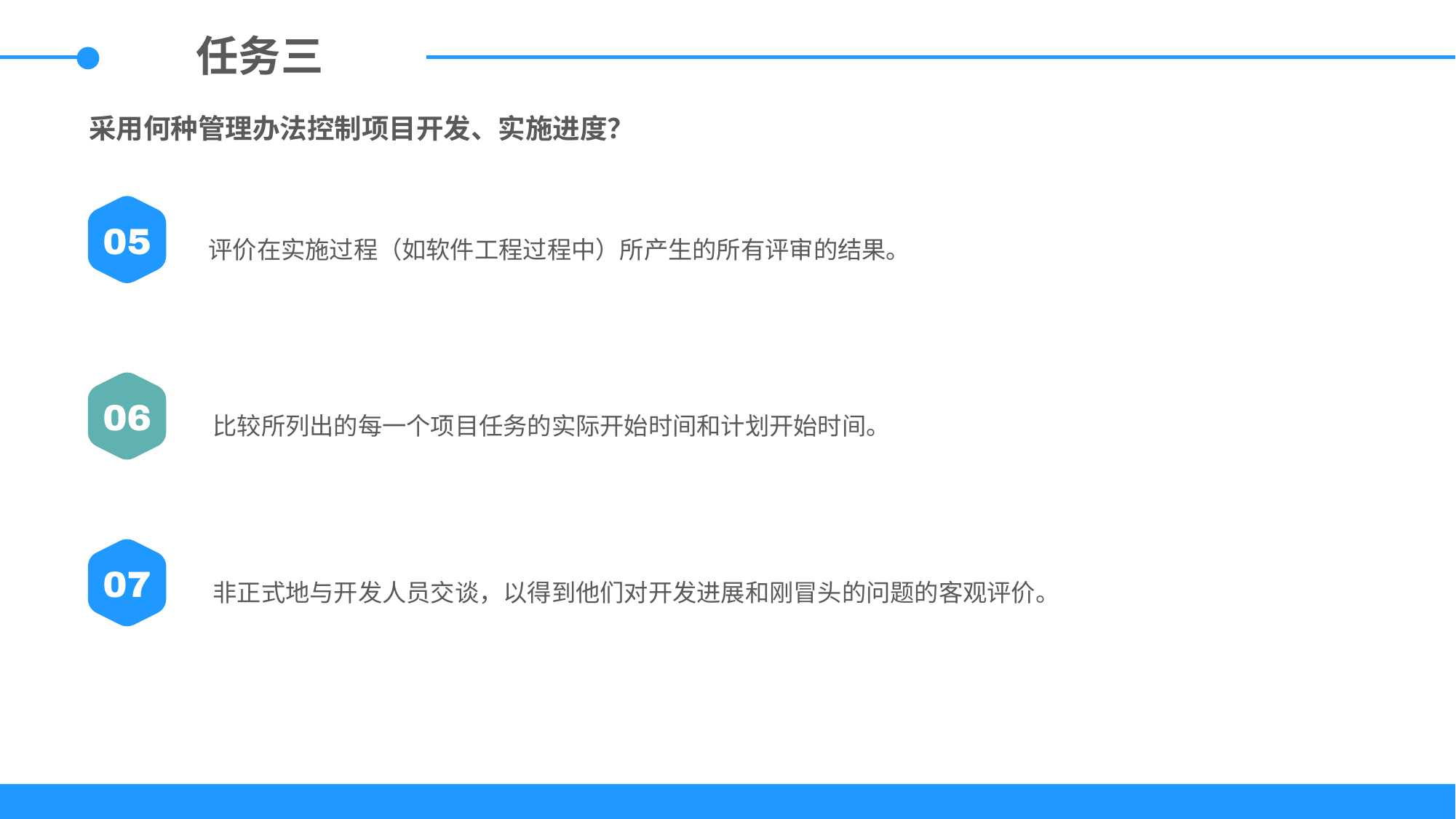

任务三

采用何种管理办法控制项目开发、实施进度？
05
评价在实施过程（如软件工程过程中）所产生的所有评审的结果。
06
比较所列出的每一个项目任务的实际开始时间和计划开始时间。
07
非正式地与开发人员交谈，以得到他们对开发进展和刚冒头的问题的客观评价。